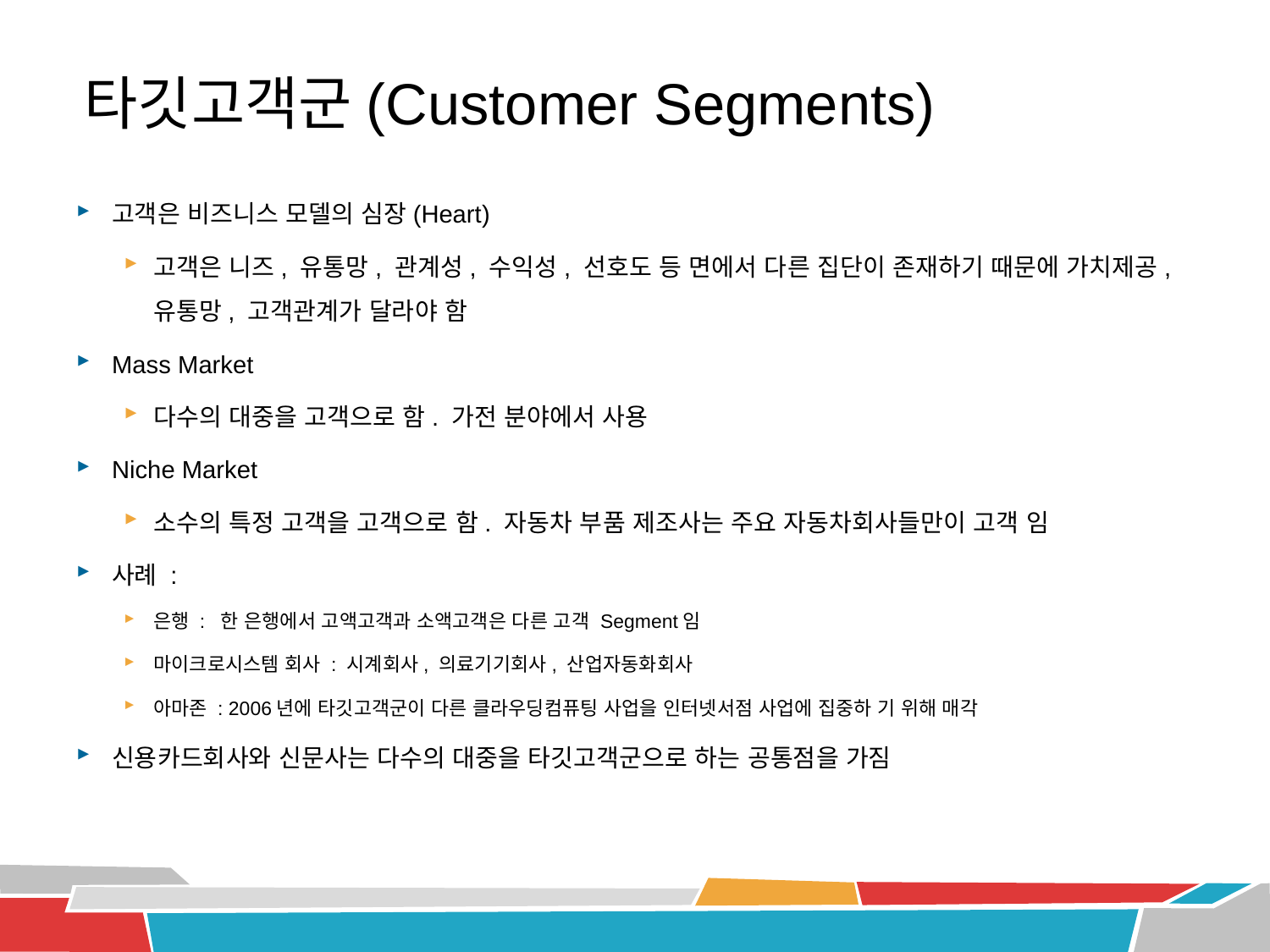

# 타깃고객군(Customer Segments)
고객은 비즈니스 모델의 심장(Heart)
고객은 니즈, 유통망, 관계성, 수익성, 선호도 등 면에서 다른 집단이 존재하기 때문에 가치제공, 유통망, 고객관계가 달라야 함
Mass Market
다수의 대중을 고객으로 함. 가전 분야에서 사용
Niche Market
소수의 특정 고객을 고객으로 함. 자동차 부품 제조사는 주요 자동차회사들만이 고객 임
사례 :
은행 :  한 은행에서 고액고객과 소액고객은 다른 고객 Segment임
마이크로시스템 회사 : 시계회사, 의료기기회사, 산업자동화회사
아마존 : 2006년에 타깃고객군이 다른 클라우딩컴퓨팅 사업을 인터넷서점 사업에 집중하 기 위해 매각
신용카드회사와 신문사는 다수의 대중을 타깃고객군으로 하는 공통점을 가짐